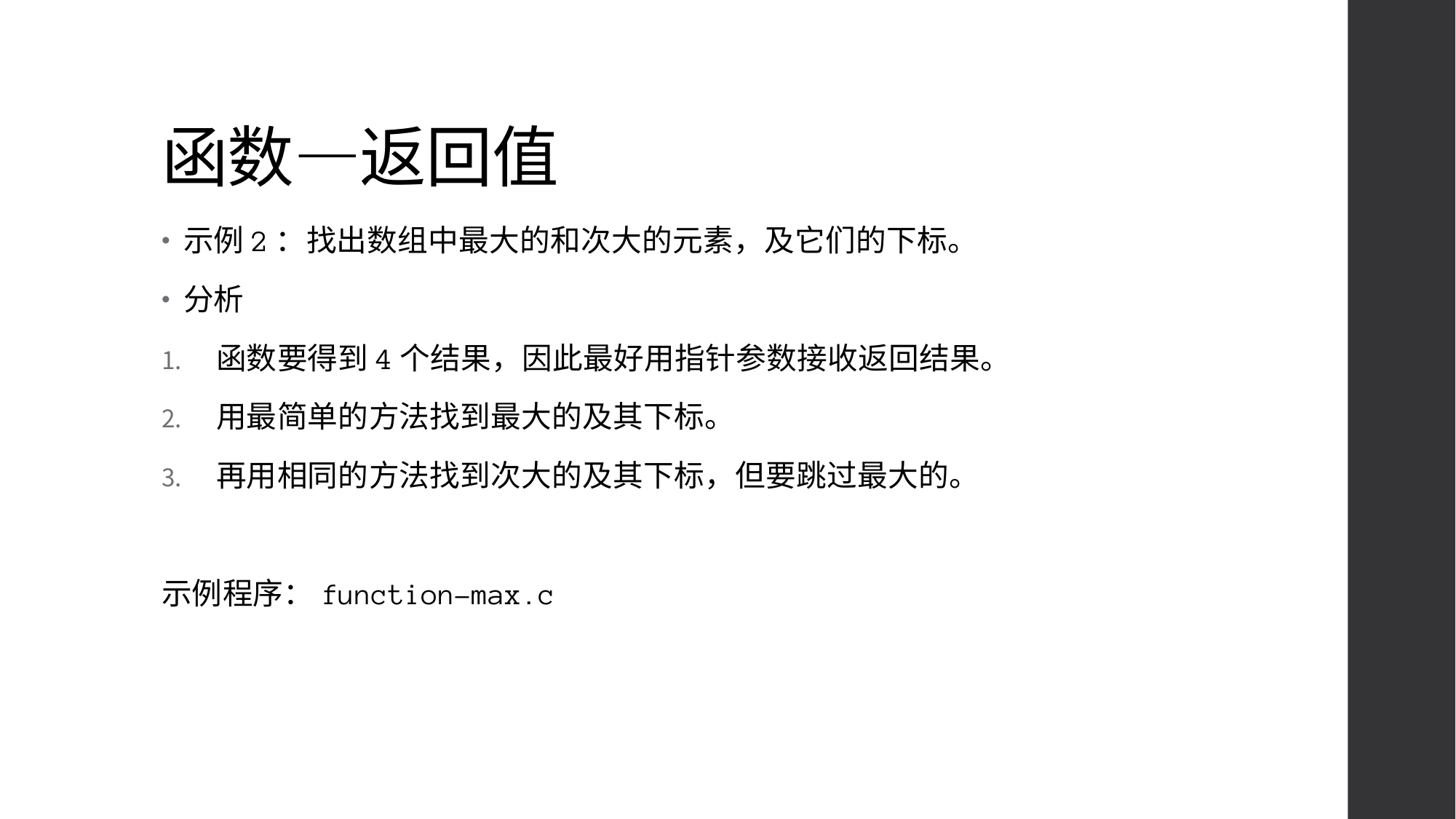

# 函数—返回值
示例2：找出数组中最大的和次大的元素，及它们的下标。
分析
函数要得到4个结果，因此最好用指针参数接收返回结果。
用最简单的方法找到最大的及其下标。
再用相同的方法找到次大的及其下标，但要跳过最大的。

示例程序：function-max.c